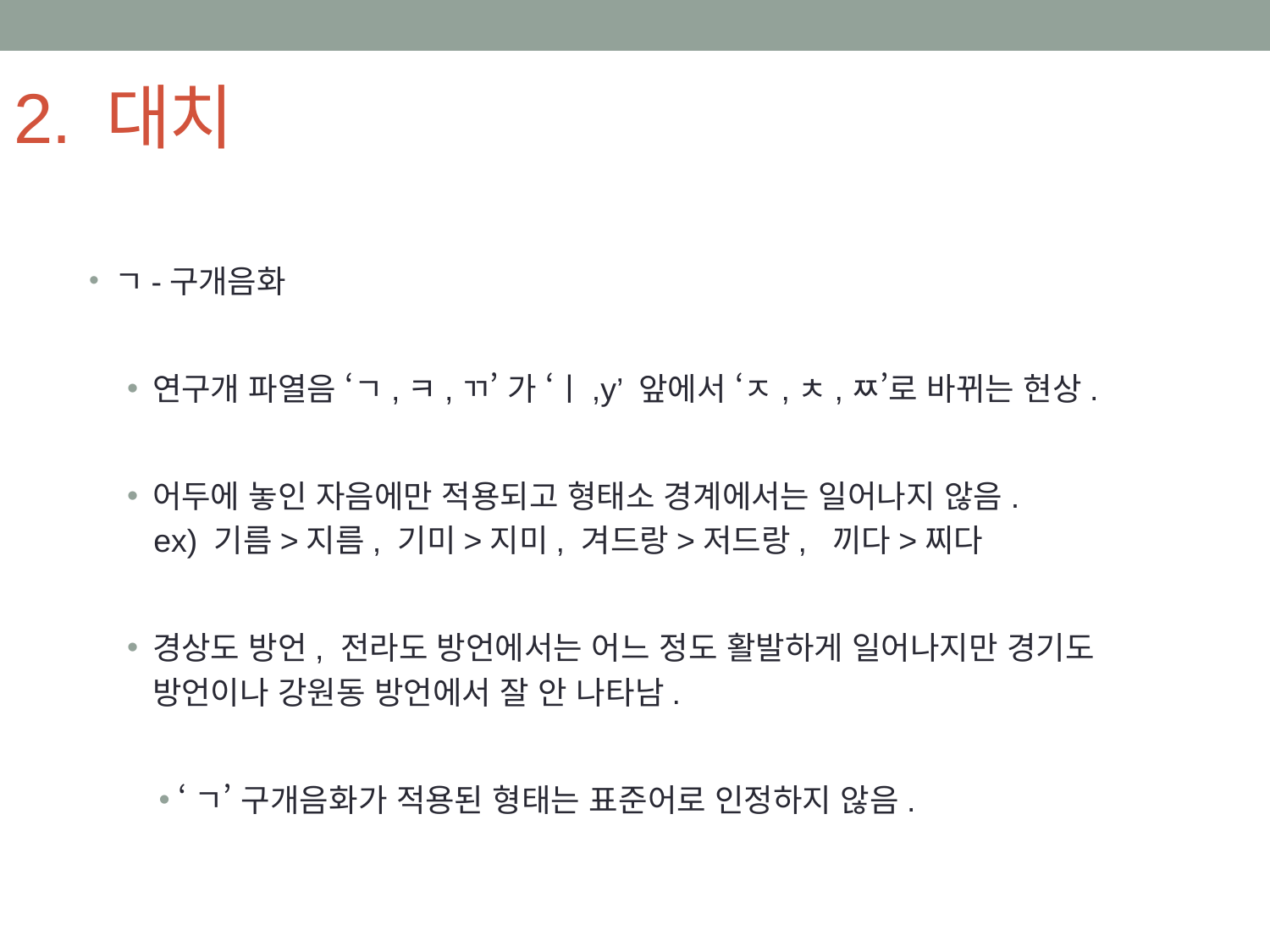

# 2. 대치

ㄱ-구개음화

연구개 파열음 ‘ㄱ,ㅋ,ㄲ’ 가 ‘ㅣ,y’ 앞에서 ‘ㅈ,ㅊ,ㅉ’로 바뀌는 현상.

어두에 놓인 자음에만 적용되고 형태소 경계에서는 일어나지 않음.
   ex) 기름>지름, 기미>지미, 겨드랑>저드랑,  끼다>찌다

경상도 방언, 전라도 방언에서는 어느 정도 활발하게 일어나지만 경기도
  방언이나 강원동 방언에서 잘 안 나타남.

‘ㄱ’ 구개음화가 적용된 형태는 표준어로 인정하지 않음.